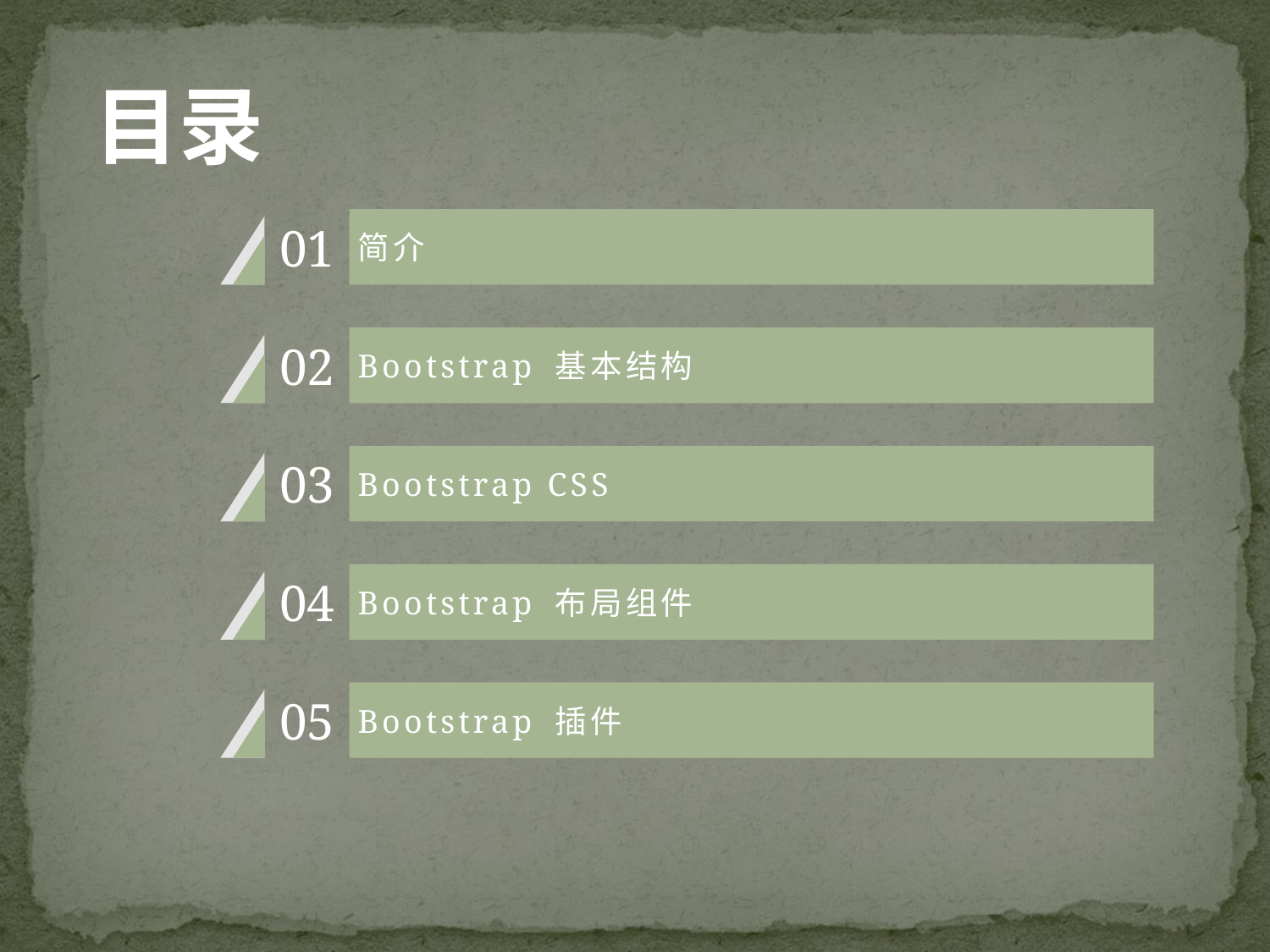

目录
01
简介

02
Bootstrap 基本结构

03
Bootstrap CSS

04
Bootstrap 布局组件

05
Bootstrap 插件